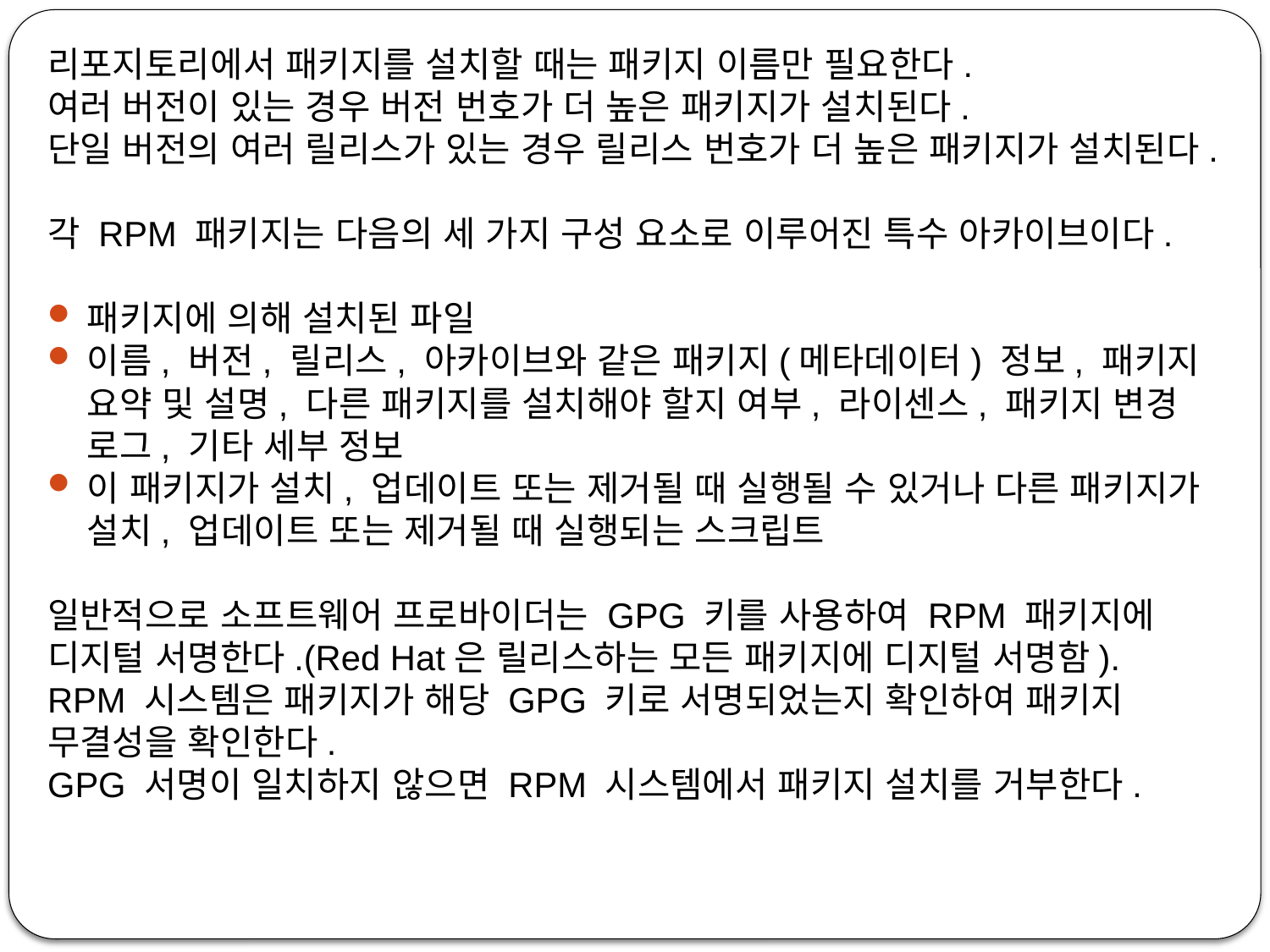

리포지토리에서 패키지를 설치할 때는 패키지 이름만 필요한다.
여러 버전이 있는 경우 버전 번호가 더 높은 패키지가 설치된다.
단일 버전의 여러 릴리스가 있는 경우 릴리스 번호가 더 높은 패키지가 설치된다.

각 RPM 패키지는 다음의 세 가지 구성 요소로 이루어진 특수 아카이브이다.

패키지에 의해 설치된 파일
이름, 버전, 릴리스, 아카이브와 같은 패키지(메타데이터) 정보, 패키지 요약 및 설명, 다른 패키지를 설치해야 할지 여부, 라이센스, 패키지 변경 로그, 기타 세부 정보
이 패키지가 설치, 업데이트 또는 제거될 때 실행될 수 있거나 다른 패키지가 설치, 업데이트 또는 제거될 때 실행되는 스크립트

일반적으로 소프트웨어 프로바이더는 GPG 키를 사용하여 RPM 패키지에 디지털 서명한다.(Red Hat은 릴리스하는 모든 패키지에 디지털 서명함).
RPM 시스템은 패키지가 해당 GPG 키로 서명되었는지 확인하여 패키지 무결성을 확인한다.
GPG 서명이 일치하지 않으면 RPM 시스템에서 패키지 설치를 거부한다.